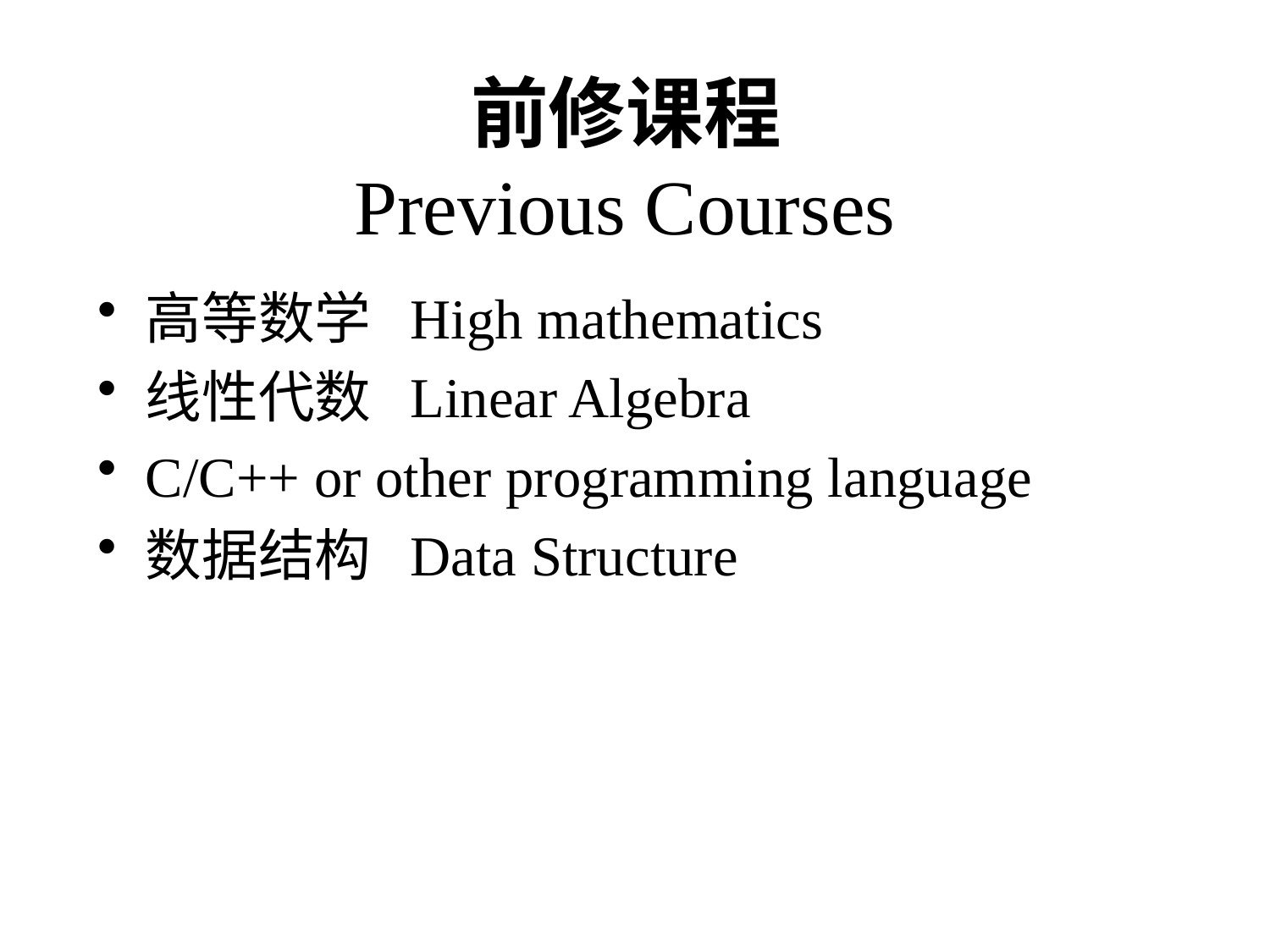

# 前修课程 Previous Courses
高等数学  High mathematics
线性代数  Linear Algebra
C/C++ or other programming language
数据结构  Data Structure